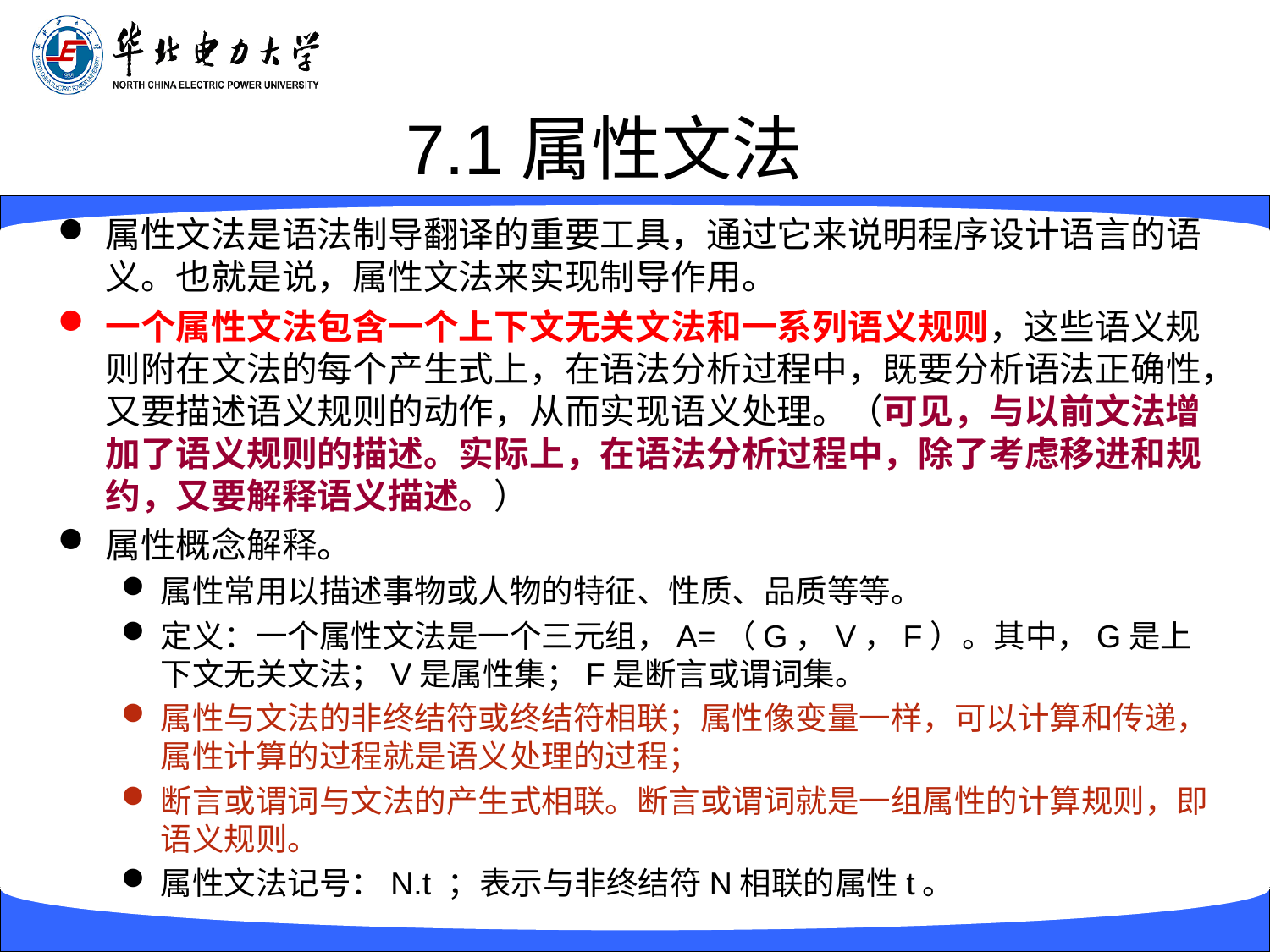

# 7.1属性文法
属性文法是语法制导翻译的重要工具，通过它来说明程序设计语言的语义。也就是说，属性文法来实现制导作用。
一个属性文法包含一个上下文无关文法和一系列语义规则，这些语义规则附在文法的每个产生式上，在语法分析过程中，既要分析语法正确性，又要描述语义规则的动作，从而实现语义处理。（可见，与以前文法增加了语义规则的描述。实际上，在语法分析过程中，除了考虑移进和规约，又要解释语义描述。）
属性概念解释。
属性常用以描述事物或人物的特征、性质、品质等等。
定义：一个属性文法是一个三元组，A=（G，V，F）。其中，G是上下文无关文法；V是属性集；F是断言或谓词集。
属性与文法的非终结符或终结符相联；属性像变量一样，可以计算和传递，属性计算的过程就是语义处理的过程；
断言或谓词与文法的产生式相联。断言或谓词就是一组属性的计算规则，即语义规则。
属性文法记号：N.t ；表示与非终结符N相联的属性t。